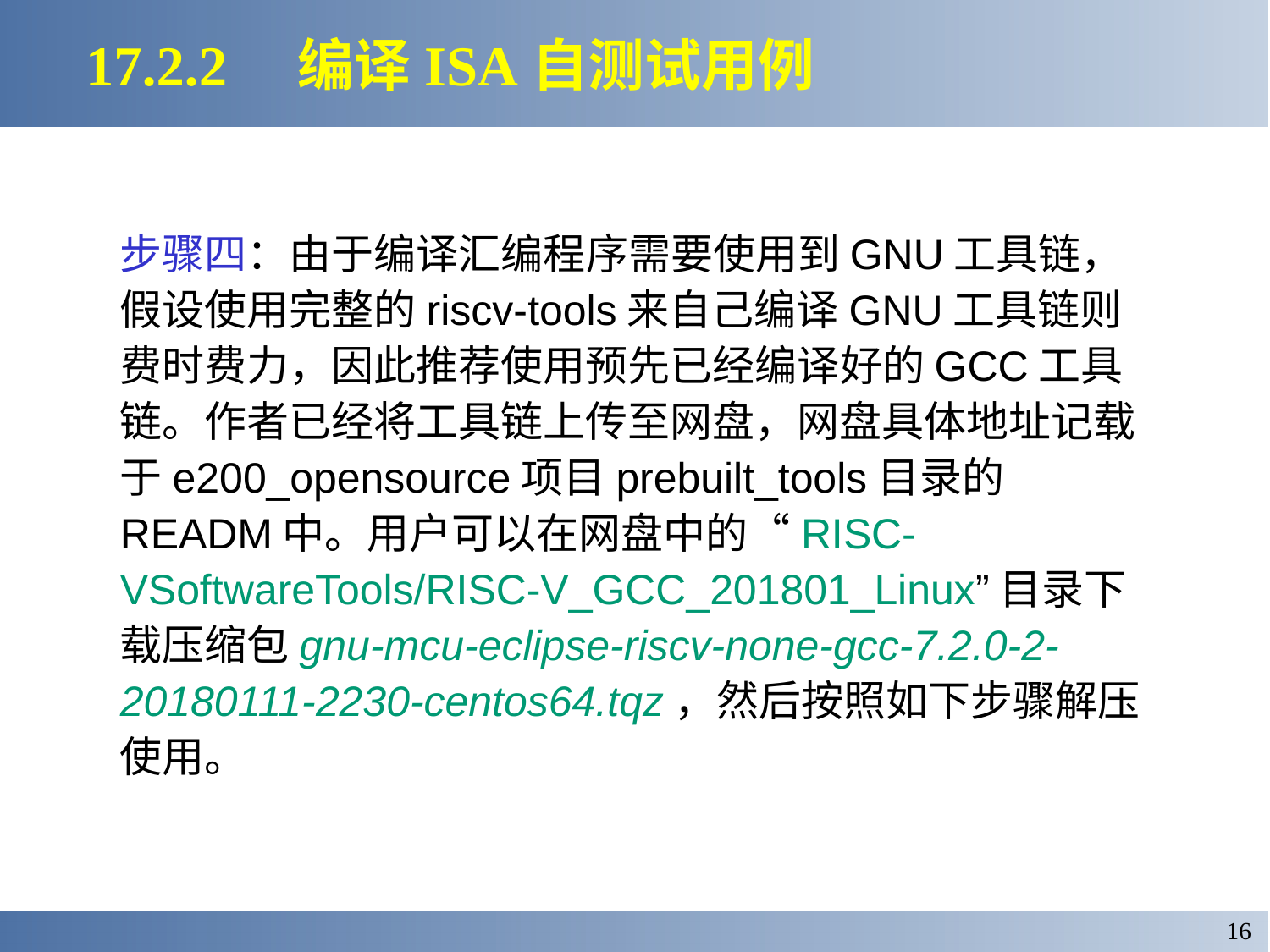

17.2.2    编译ISA自测试用例
步骤四：由于编译汇编程序需要使用到GNU工具链，假设使用完整的riscv-tools来自己编译GNU工具链则费时费力，因此推荐使用预先已经编译好的GCC工具链。作者已经将工具链上传至网盘，网盘具体地址记载于e200_opensource项目prebuilt_tools目录的READM中。用户可以在网盘中的“RISC-VSoftwareTools/RISC-V_GCC_201801_Linux”目录下载压缩包gnu-mcu-eclipse-riscv-none-gcc-7.2.0-2-20180111-2230-centos64.tqz，然后按照如下步骤解压使用。